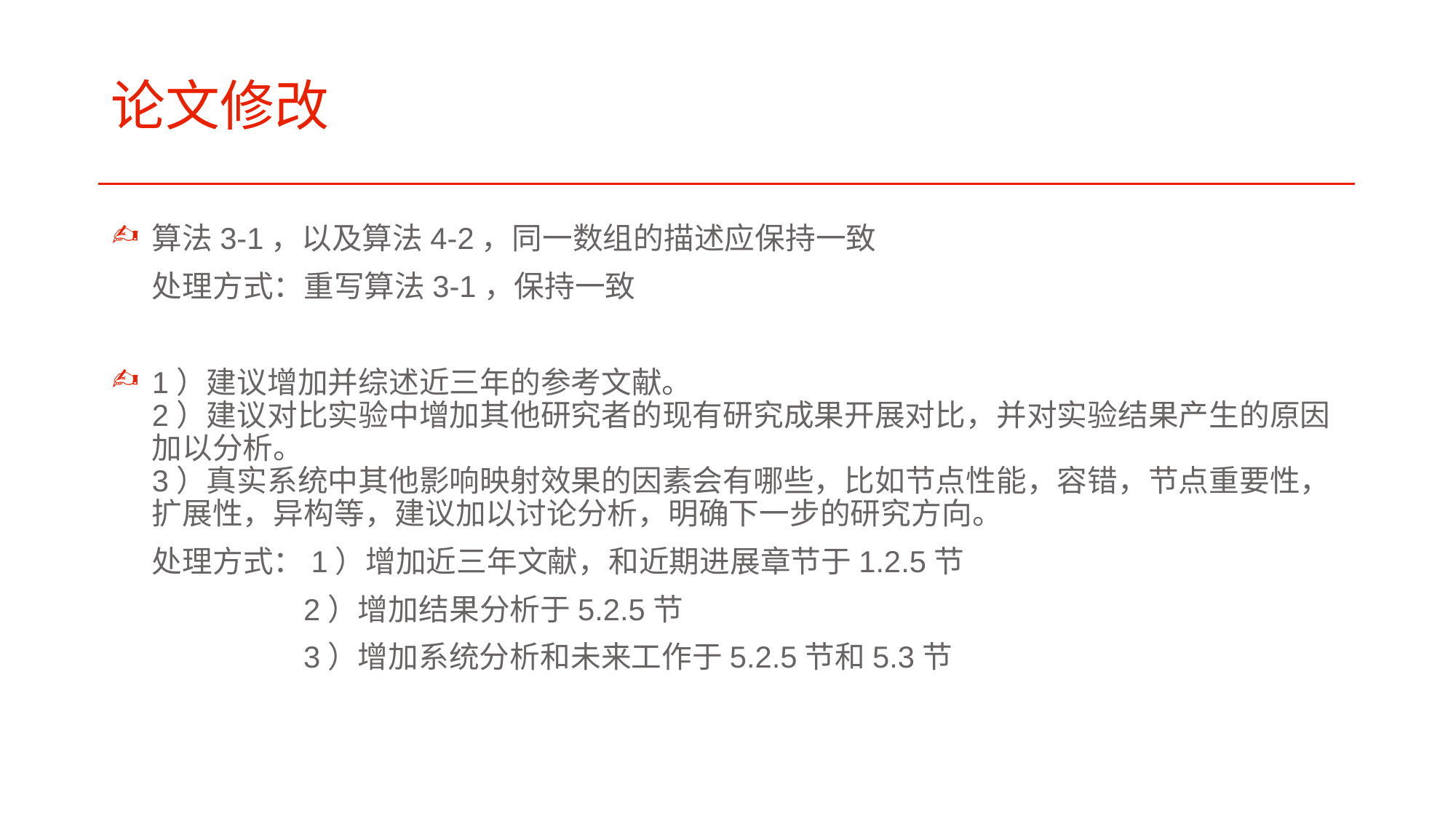

# 论文修改
算法3-1，以及算法4-2，同一数组的描述应保持一致
     处理方式：重写算法3-1，保持一致

1）建议增加并综述近三年的参考文献。
2）建议对比实验中增加其他研究者的现有研究成果开展对比，并对实验结果产生的原因加以分析。
3）真实系统中其他影响映射效果的因素会有哪些，比如节点性能，容错，节点重要性，扩展性，异构等，建议加以讨论分析，明确下一步的研究方向。
     处理方式：1）增加近三年文献，和近期进展章节于1.2.5节
                       2）增加结果分析于5.2.5节
                       3）增加系统分析和未来工作于5.2.5节和5.3节